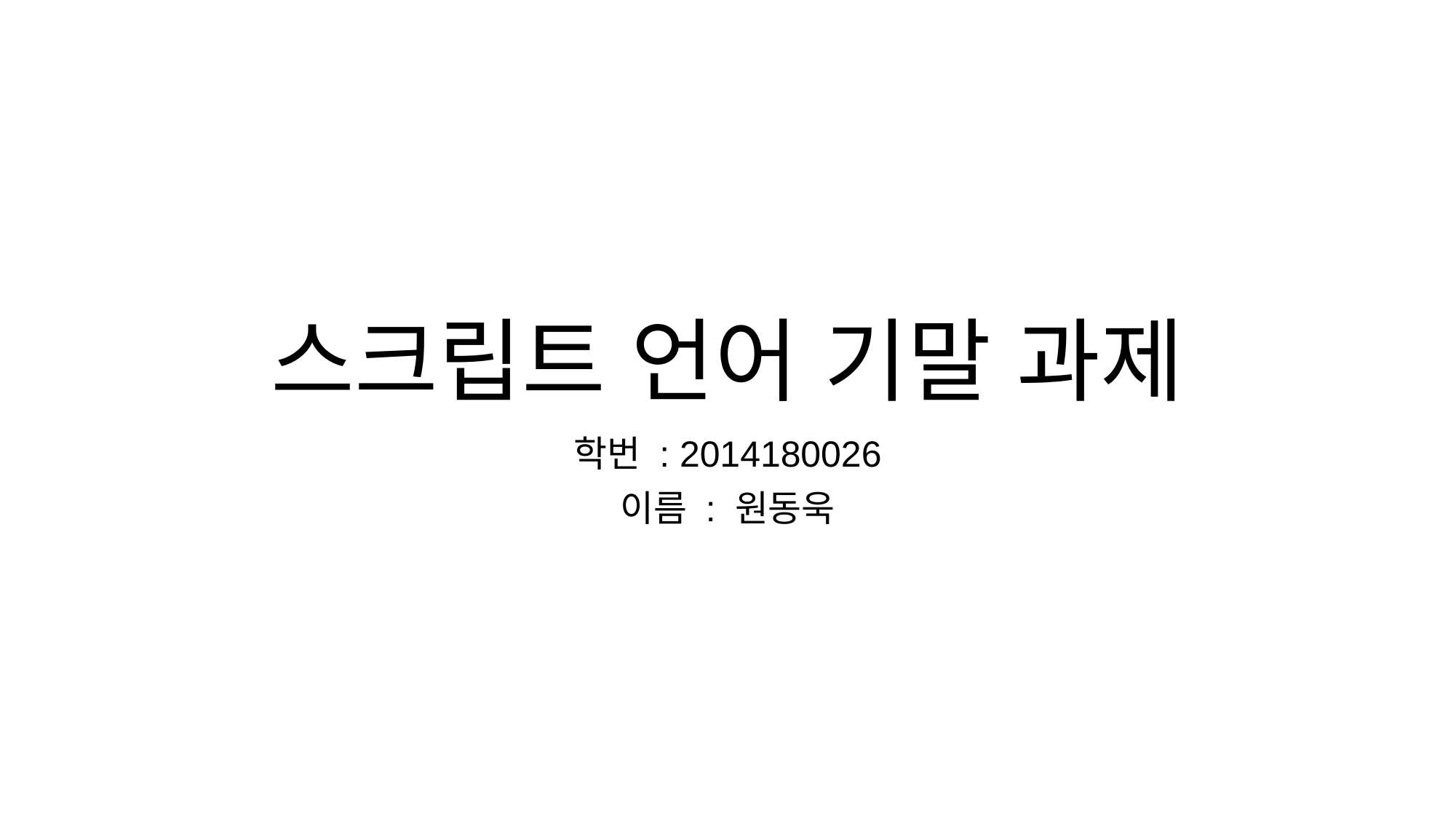

# 스크립트 언어 기말 과제
학번 : 2014180026
이름 : 원동욱